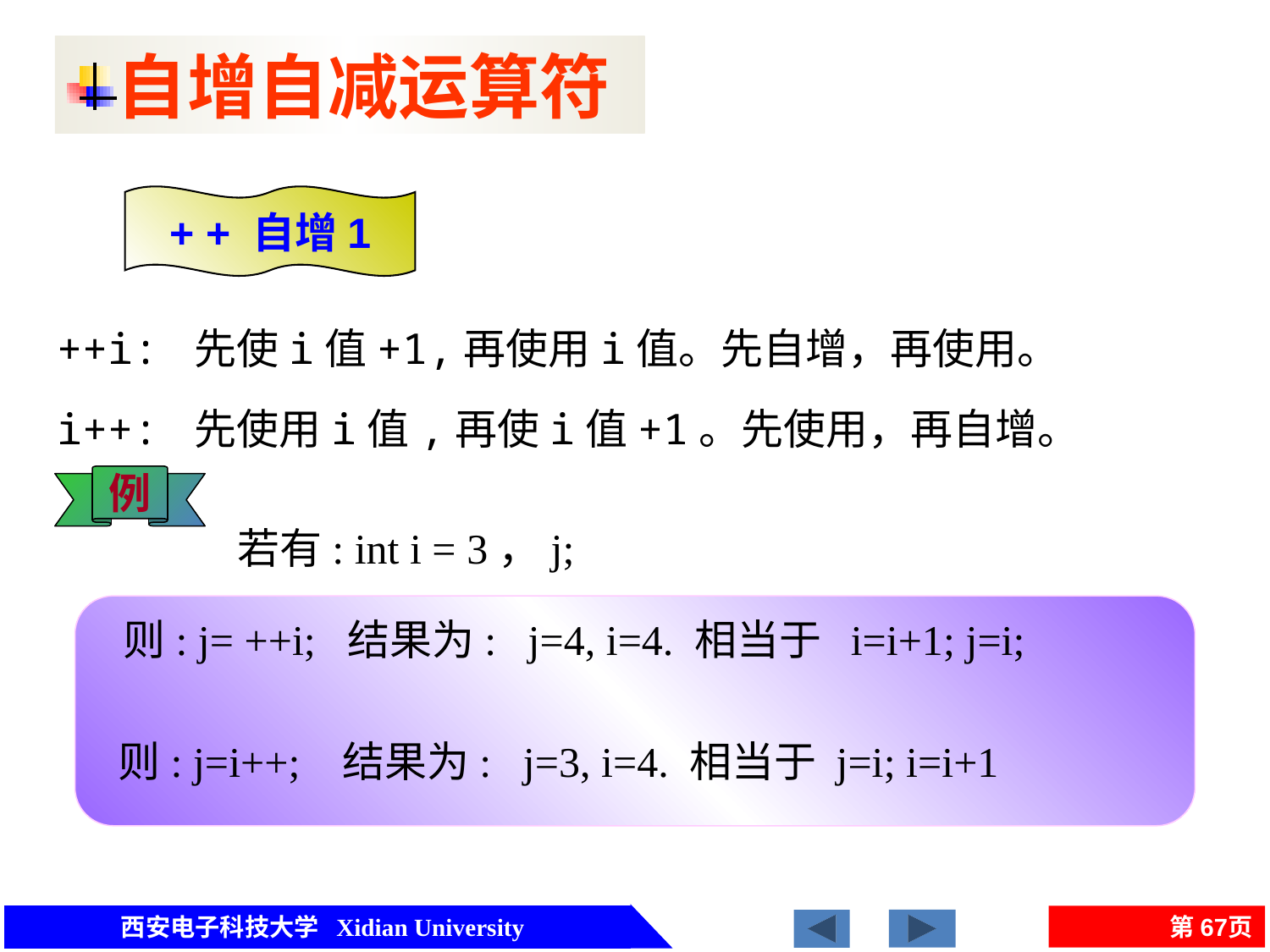

自增自减运算符
+ + 自增1
++i: 先使i值+1,再使用i值。先自增，再使用。
i++: 先使用i值,再使i值+1。先使用，再自增。
例
若有: int i = 3，j;

则: j= ++i;  结果为:   j=4, i=4. 相当于  i=i+1; j=i;
则: j=i++;   结果为:   j=3, i=4. 相当于 j=i; i=i+1